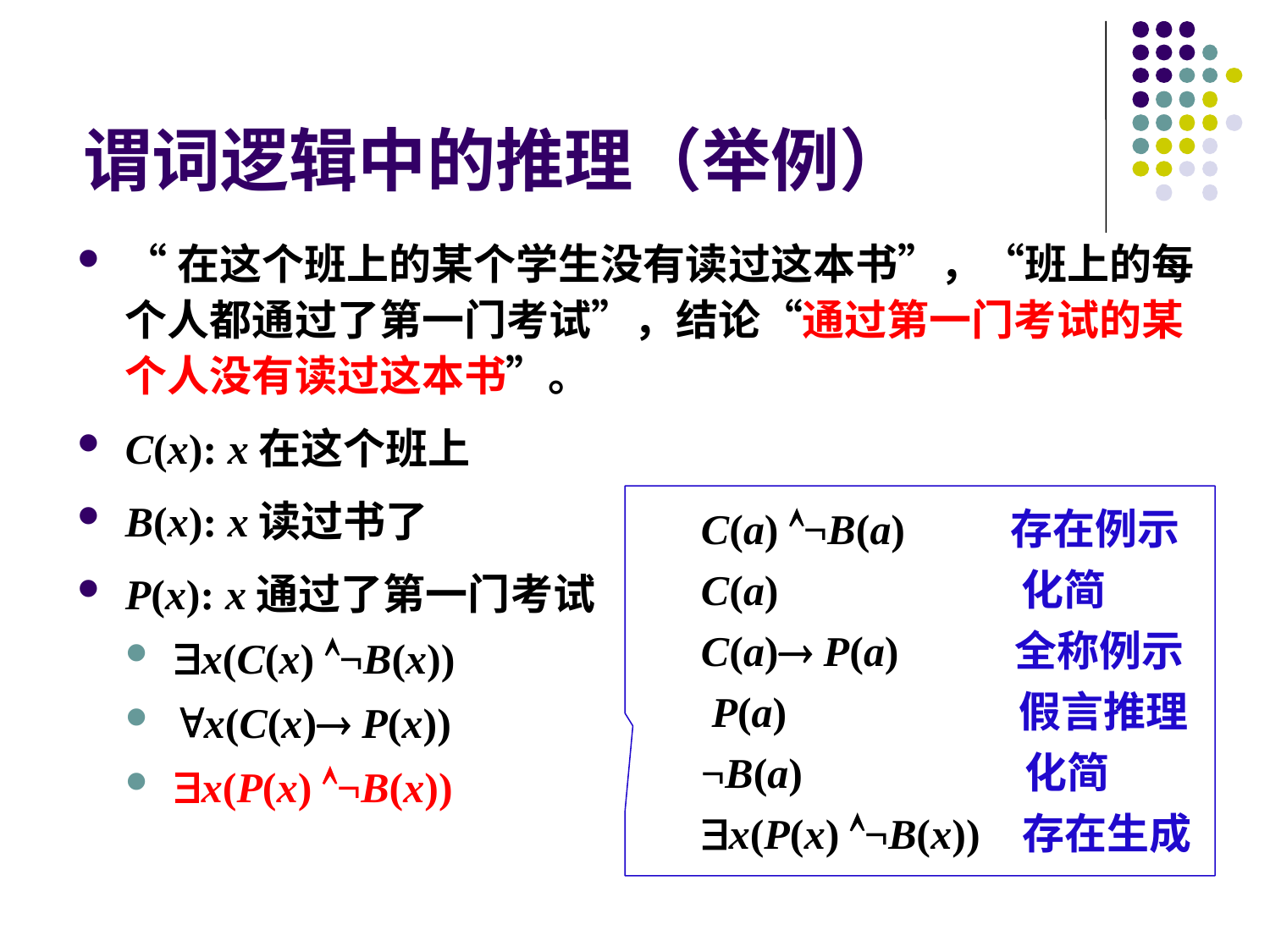

谓词逻辑中的推理（举例）
“在这个班上的某个学生没有读过这本书”，“班上的每个人都通过了第一门考试”，结论“通过第一门考试的某个人没有读过这本书”。
C(x): x在这个班上
B(x): x读过书了
P(x): x通过了第一门考试
∃x(C(x) ∧¬B(x))
∀x(C(x)→ P(x))
∃x(P(x) ∧¬B(x))

C(a) ∧¬B(a)         存在例示
C(a)                      化简
C(a)→ P(a)          全称例示
 P(a)                     假言推理
¬B(a)                    化简
∃x(P(x) ∧¬B(x))   存在生成